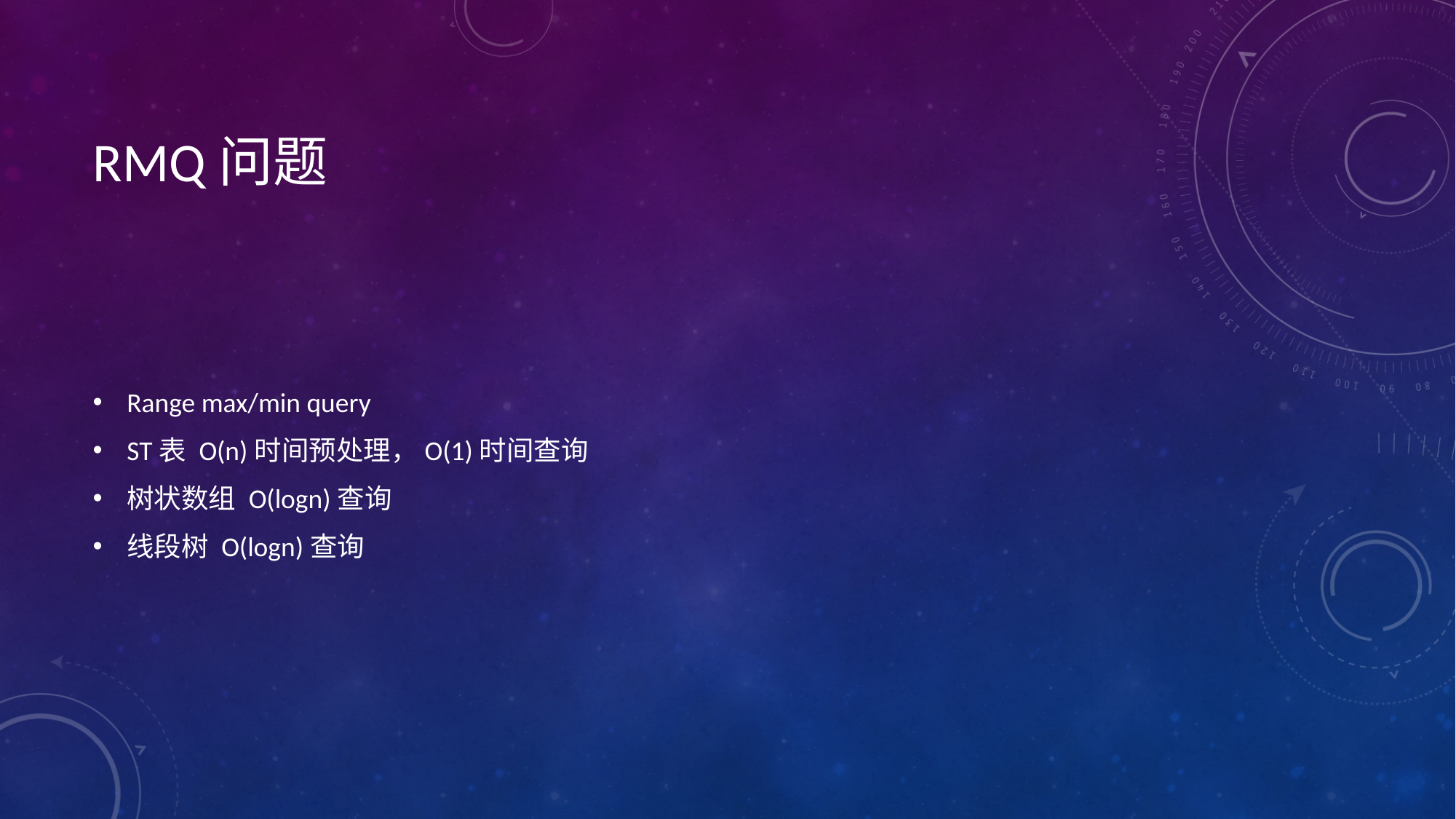

# RMQ问题
Range max/min query
ST表 O(n)时间预处理，O(1)时间查询
树状数组 O(logn)查询
线段树 O(logn)查询